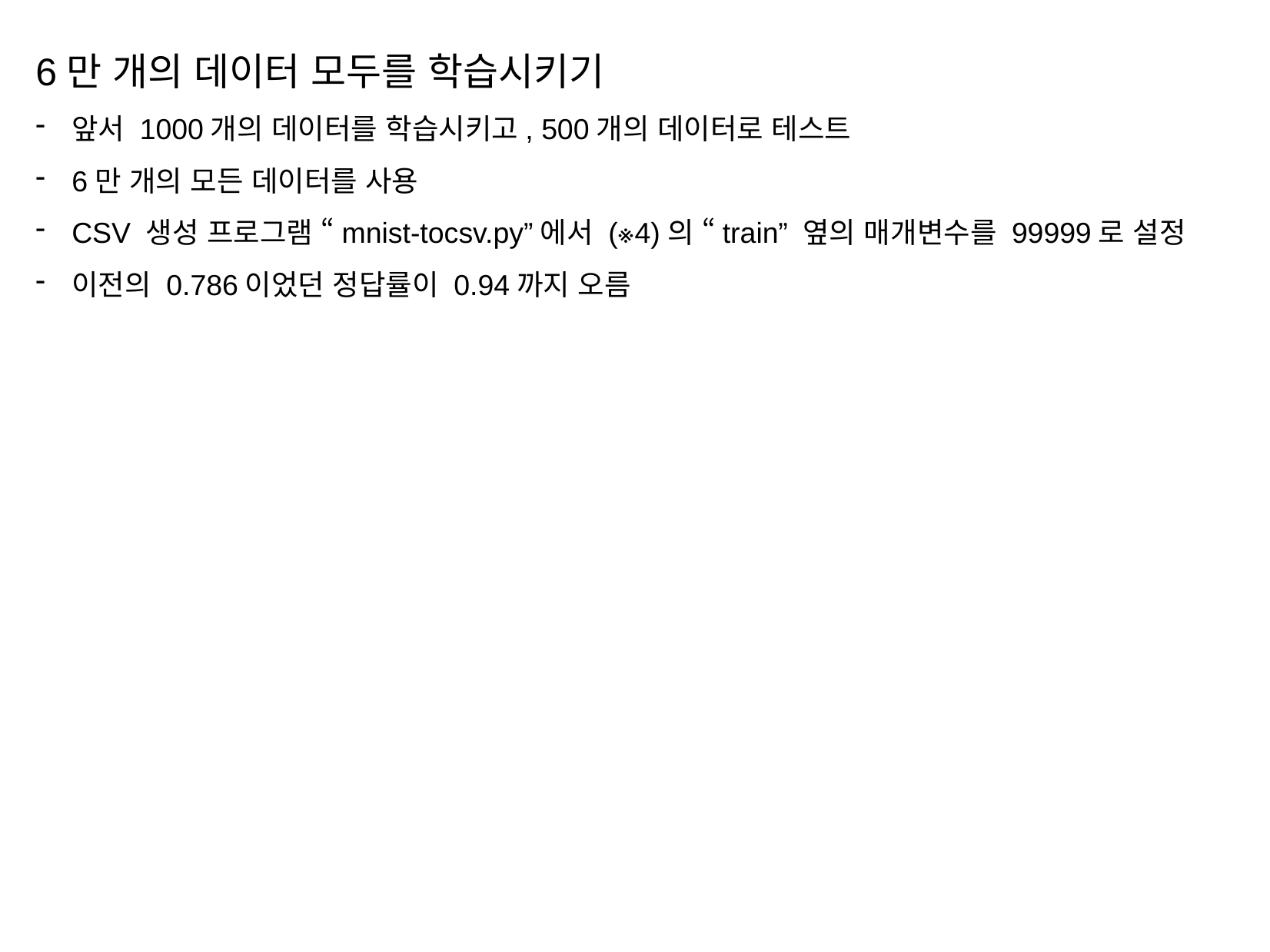

6만 개의 데이터 모두를 학습시키기
앞서 1000개의 데이터를 학습시키고, 500개의 데이터로 테스트
6만 개의 모든 데이터를 사용
CSV 생성 프로그램 “mnist-tocsv.py”에서 (※4)의 “train” 옆의 매개변수를 99999로 설정
이전의 0.786이었던 정답률이 0.94까지 오름